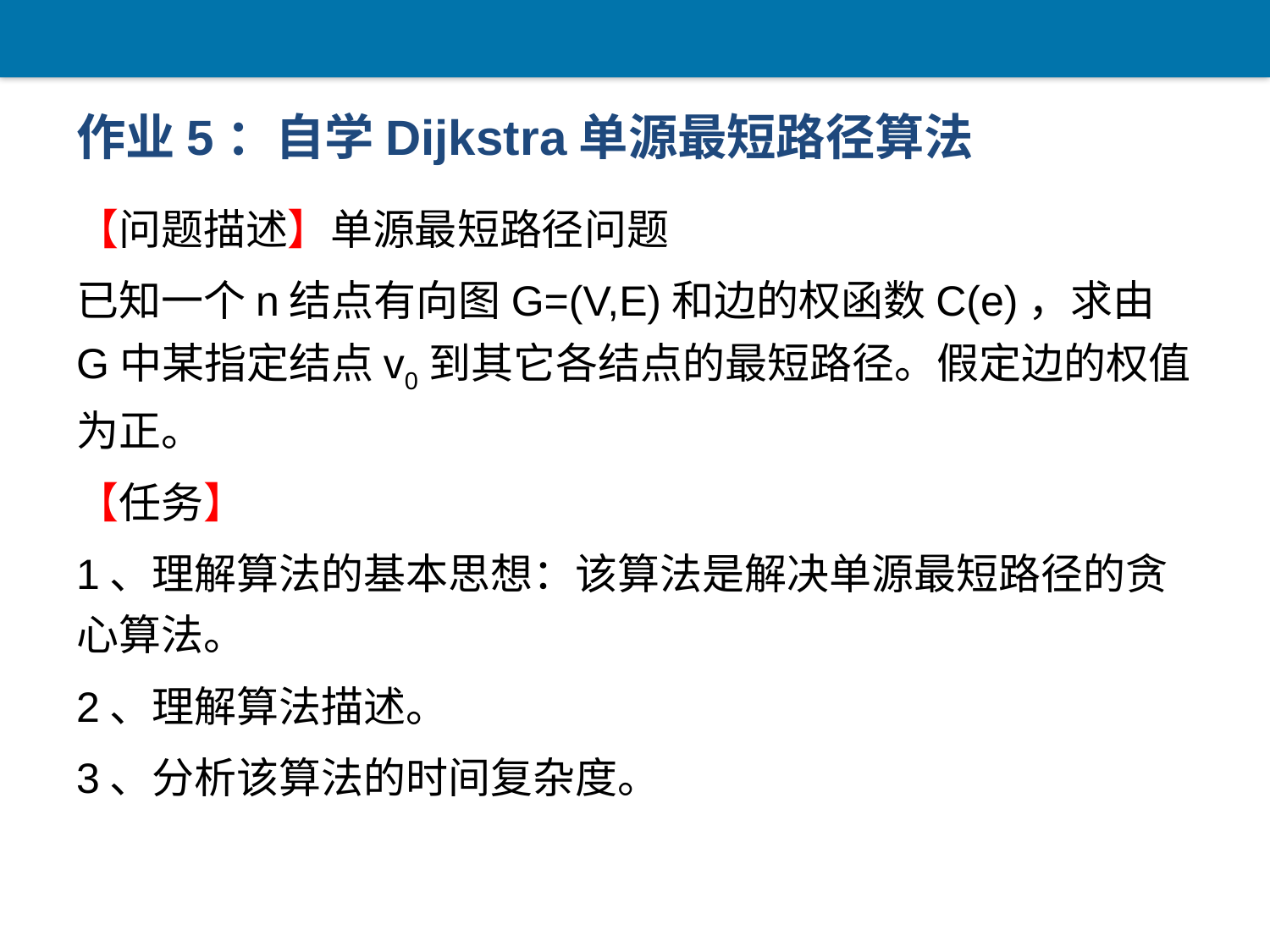

# 作业5：自学Dijkstra单源最短路径算法
【问题描述】单源最短路径问题
已知一个n结点有向图G=(V,E)和边的权函数C(e)，求由G中某指定结点v0到其它各结点的最短路径。假定边的权值为正。
【任务】
1、理解算法的基本思想：该算法是解决单源最短路径的贪心算法。
2、理解算法描述。
3、分析该算法的时间复杂度。